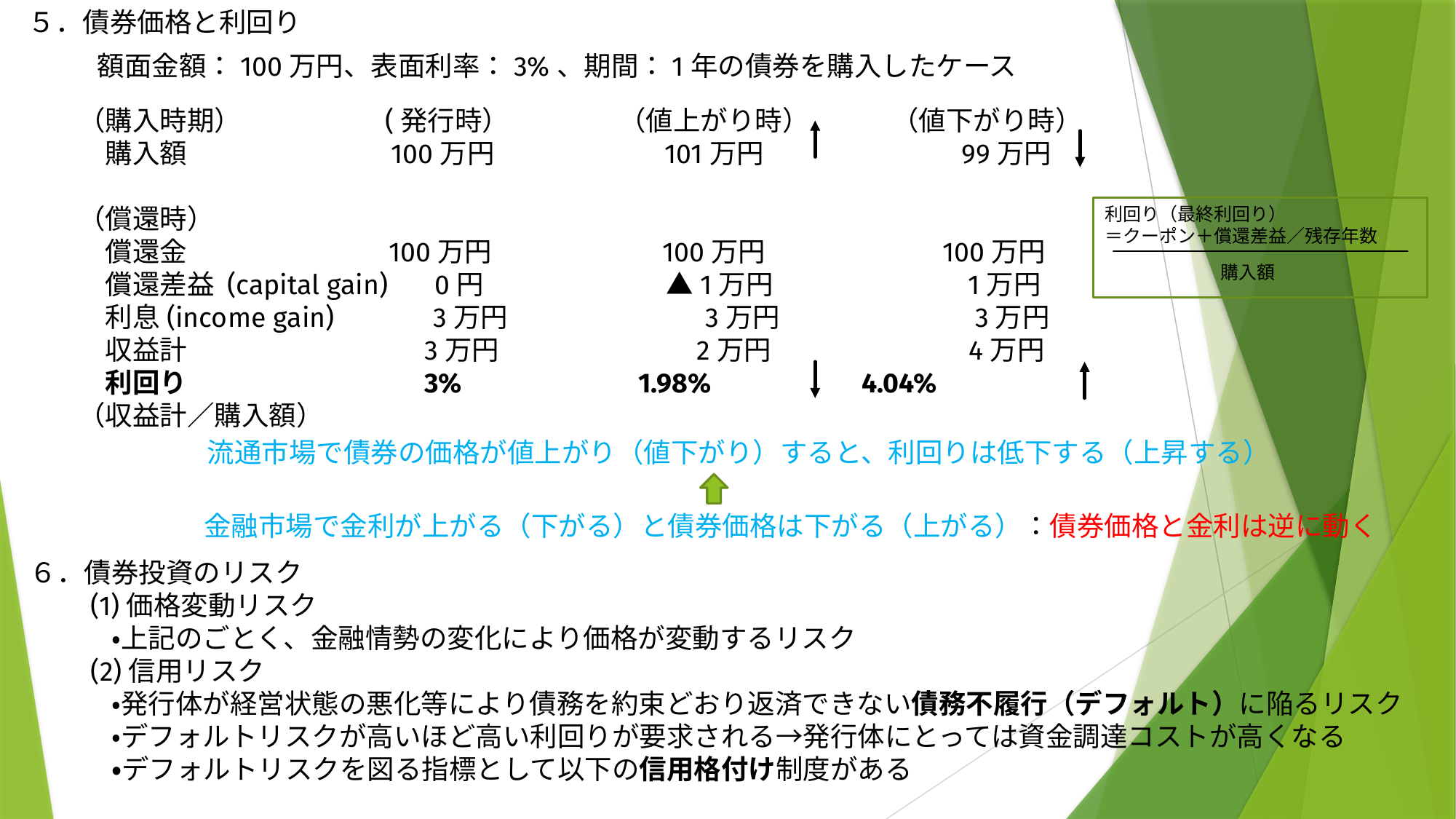

５．債券価格と利回り
額面金額：100万円、表面利率：3%、期間：1年の債券を購入したケース
（購入時期）　　　　　(発行時）　　　　（値上がり時）　　　（値下がり時）
　購入額 　　　　　　　100万円　　　　　　101万円　　　　　　　99万円

（償還時）
　償還金     　　　　　　100万円　　　　　　100万円　　　 　　　100万円
　償還差益 (capital gain)　 0円　　  　　 　　▲1万円　　　　　   　 1万円
　利息(income gain)　　     3万円　　　　　　　3万円　　　　 　　   3万円
　収益計　　　　　　  　　3万円　　　　　　　2万円　　　　　　　4万円
　利回り　　　　　　　　  3%                           1.98%                       4.04%
（収益計／購入額）
利回り（最終利回り）
＝クーポン＋償還差益／残存年数

購入額
流通市場で債券の価格が値上がり（値下がり）すると、利回りは低下する（上昇する）

金融市場で金利が上がる（下がる）と債券価格は下がる（上がる）：債券価格と金利は逆に動く
６．債券投資のリスク
　　(1)価格変動リスク
　　　・上記のごとく、金融情勢の変化により価格が変動するリスク
　　(2)信用リスク
　　　・発行体が経営状態の悪化等により債務を約束どおり返済できない債務不履行（デフォルト）に陥るリスク
　　　・デフォルトリスクが高いほど高い利回りが要求される→発行体にとっては資金調達コストが高くなる
　　　・デフォルトリスクを図る指標として以下の信用格付け制度がある